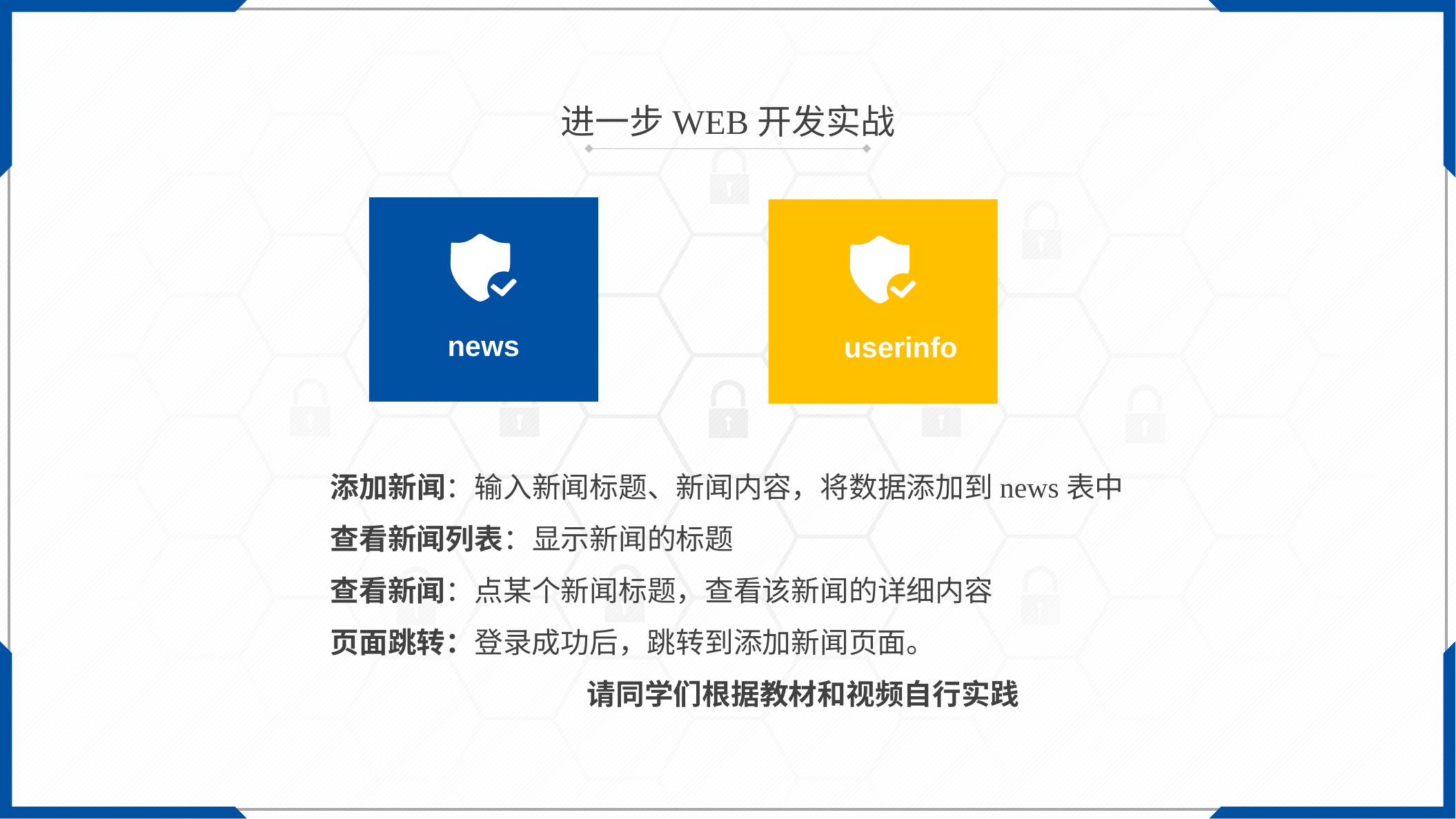

进一步WEB开发实战

news

userinfo
添加新闻：输入新闻标题、新闻内容，将数据添加到news表中
查看新闻列表：显示新闻的标题
查看新闻：点某个新闻标题，查看该新闻的详细内容
页面跳转：登录成功后，跳转到添加新闻页面。
请同学们根据教材和视频自行实践